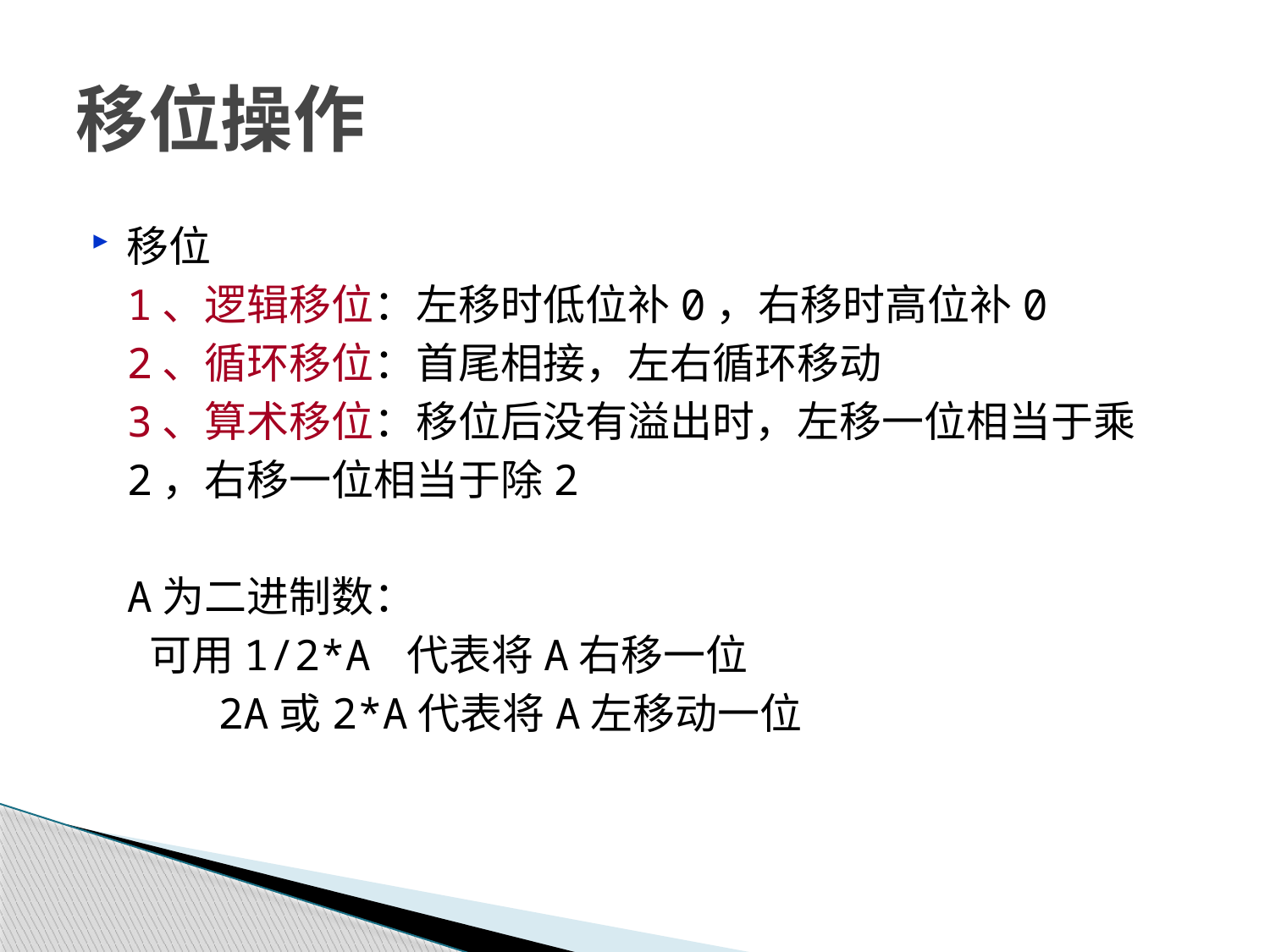

# 移位操作
移位
1、逻辑移位：左移时低位补0，右移时高位补0
2、循环移位：首尾相接，左右循环移动
3、算术移位：移位后没有溢出时，左移一位相当于乘2，右移一位相当于除2
A为二进制数：
     可用1/2*A 代表将A右移一位
     2A或2*A代表将A左移动一位